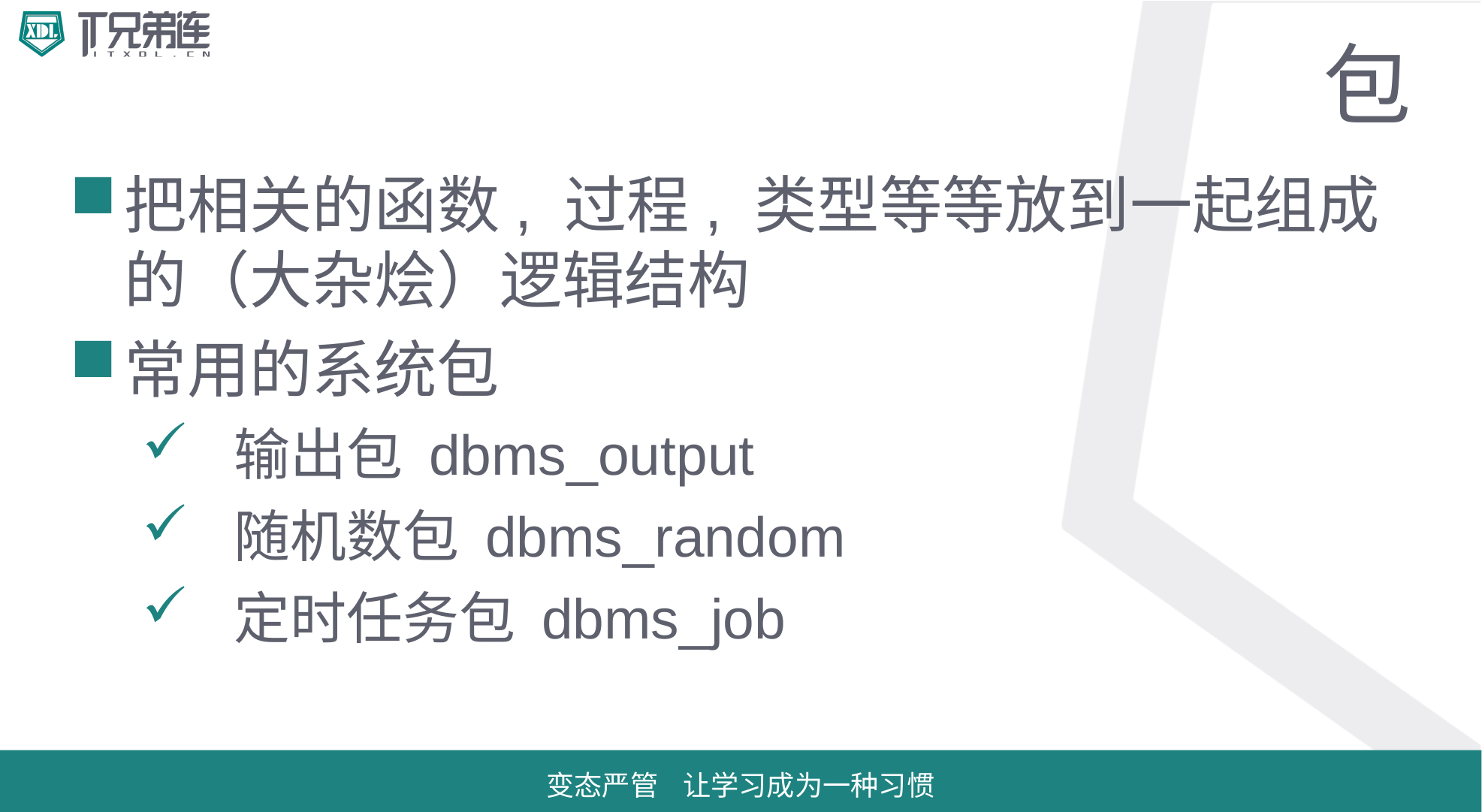

# 包
把相关的函数, 过程, 类型等等放到一起组成的（大杂烩）逻辑结构
常用的系统包
输出包 dbms_output
随机数包 dbms_random
定时任务包 dbms_job